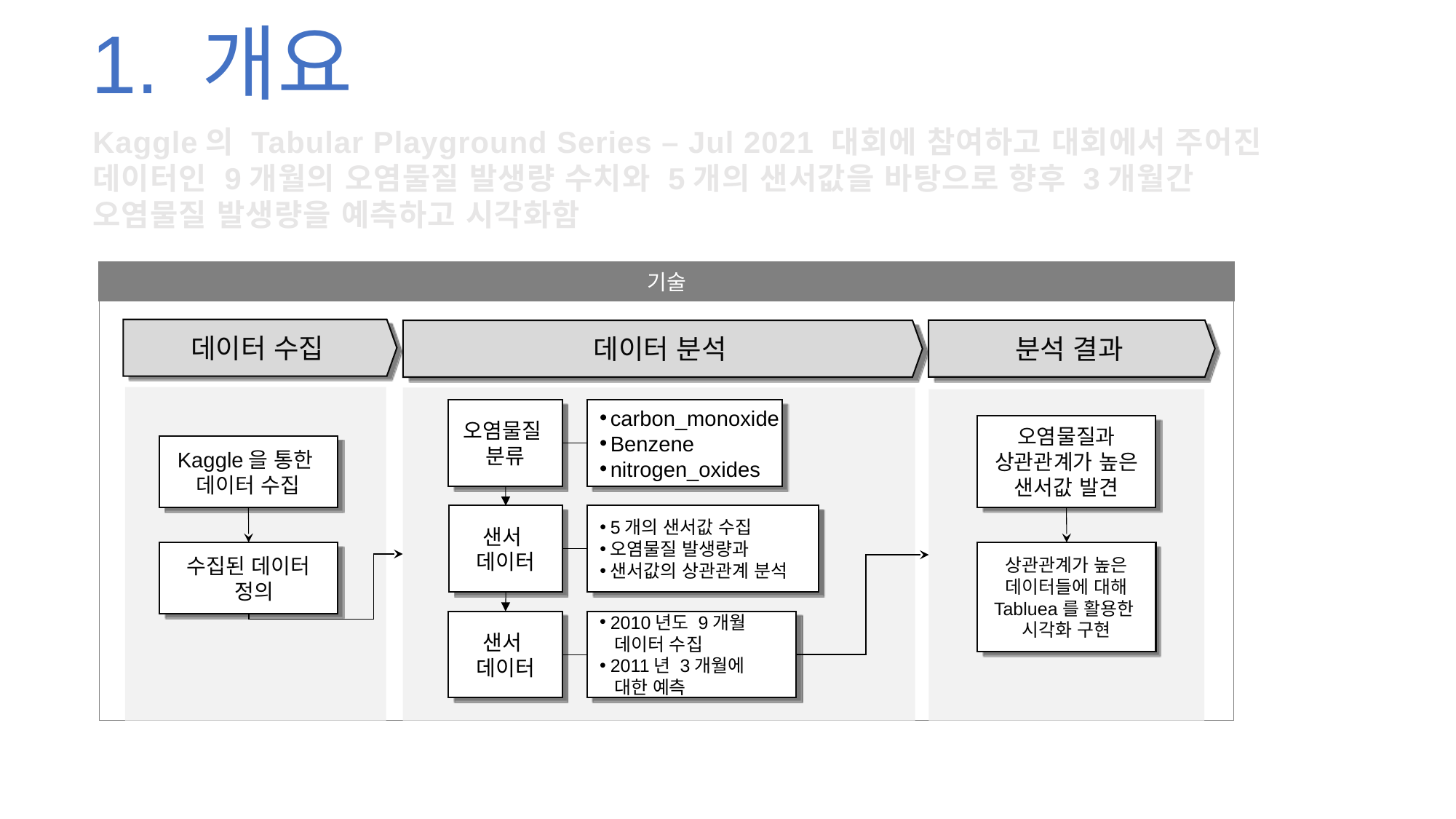

1. 개요
Kaggle의 Tabular Playground Series – Jul 2021 대회에 참여하고 대회에서 주어진
데이터인 9개월의 오염물질 발생량 수치와 5개의 샌서값을 바탕으로 향후 3개월간
오염물질 발생량을 예측하고 시각화함
기술

데이터 수집
분석 결과
데이터 분석

오염물질
분류
carbon_monoxide
Benzene
nitrogen_oxides
오염물질과 상관관계가 높은 샌서값 발견
Kaggle을 통한
데이터 수집
샌서
데이터
5개의 샌서값 수집
오염물질 발생량과
샌서값의 상관관계 분석
수집된 데이터
 정의
상관관계가 높은 데이터들에 대해 Tabluea를 활용한
시각화 구현
샌서
데이터
2010년도 9개월
  데이터 수집
2011년 3개월에
  대한 예측